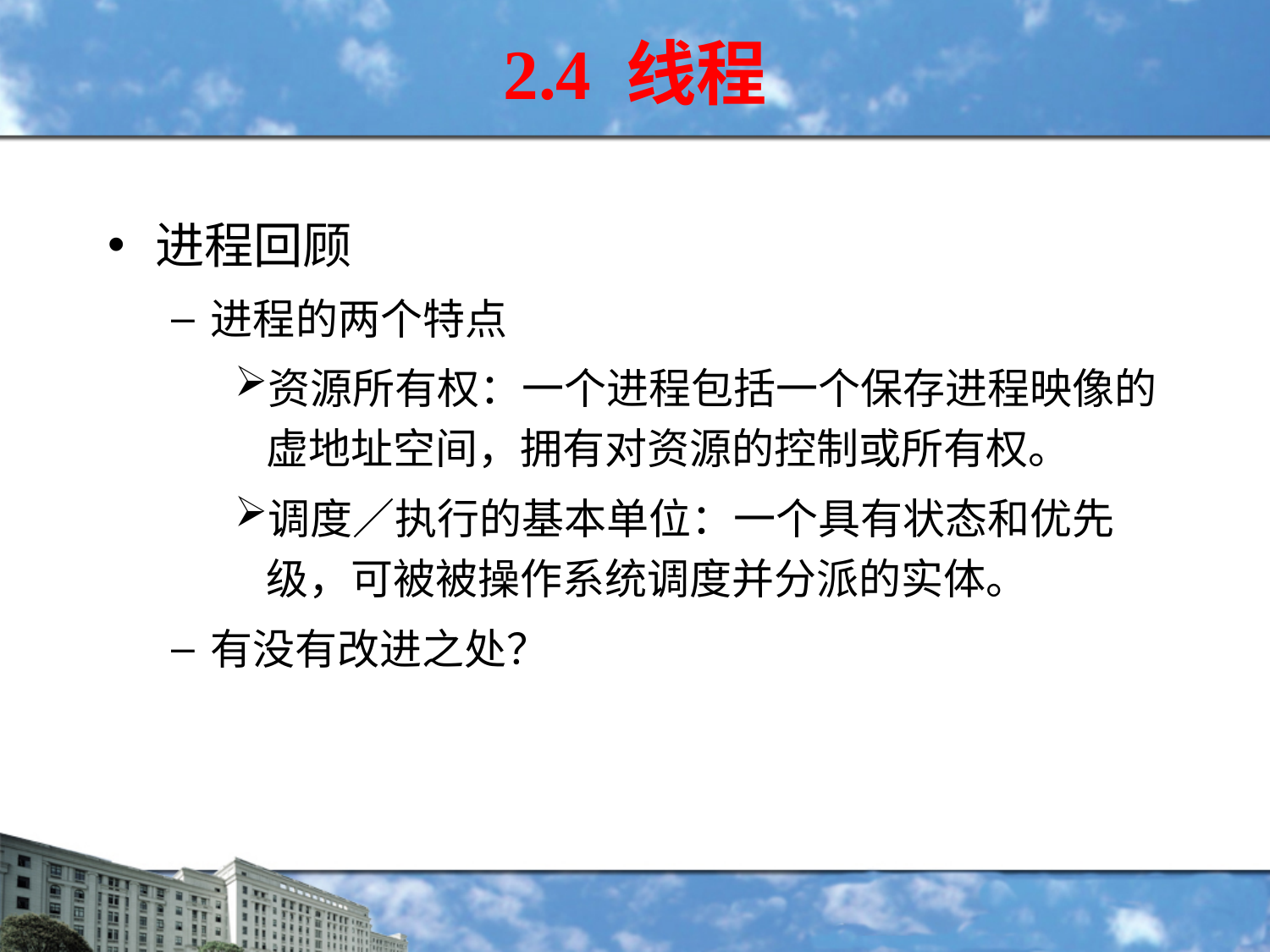

2.4 线程
进程回顾
进程的两个特点
资源所有权：一个进程包括一个保存进程映像的虚地址空间，拥有对资源的控制或所有权。
调度／执行的基本单位：一个具有状态和优先级，可被被操作系统调度并分派的实体。
有没有改进之处？